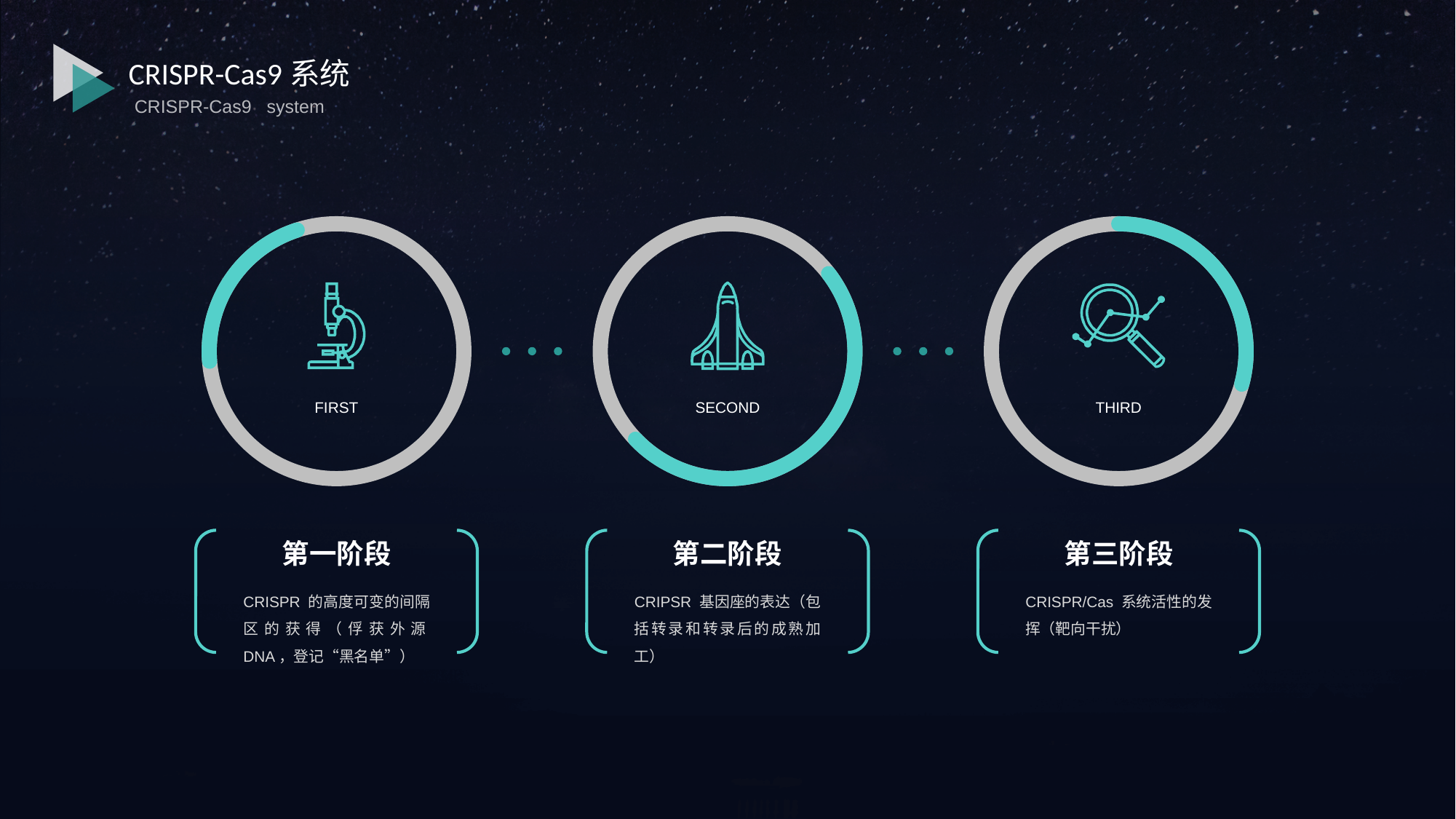

CRISPR-Cas9系统
CRISPR-Cas9   system

FIRST

SECOND

THIRD

第一阶段
第二阶段
第三阶段
CRISPR 的高度可变的间隔区的获得（俘获外源DNA，登记“黑名单”）
CRIPSR 基因座的表达（包括转录和转录后的成熟加工）
CRISPR/Cas 系统活性的发挥（靶向干扰）